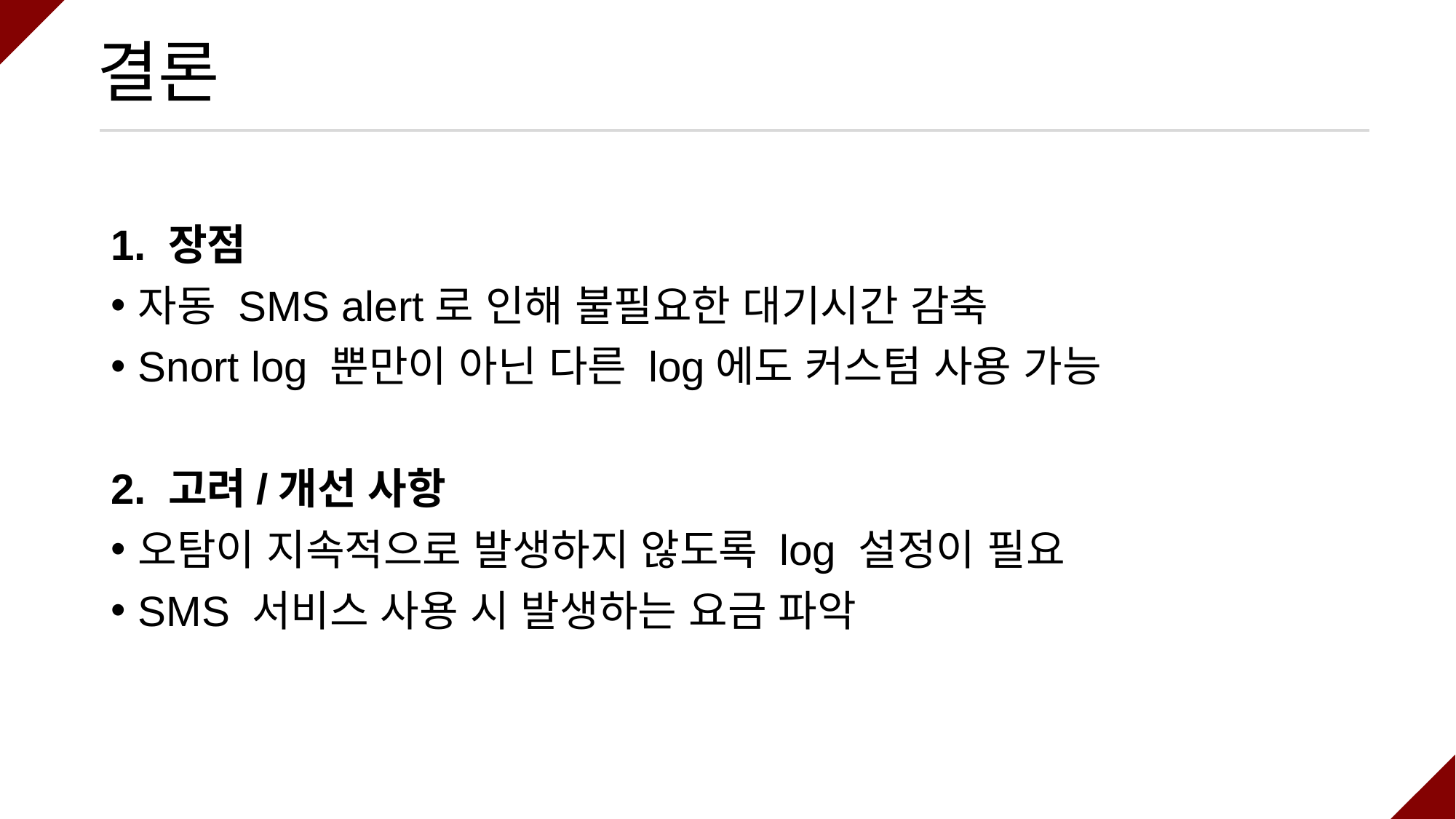

# 결론
1. 장점
자동 SMS alert로 인해 불필요한 대기시간 감축
Snort log 뿐만이 아닌 다른 log에도 커스텀 사용 가능

2. 고려/개선 사항
오탐이 지속적으로 발생하지 않도록 log 설정이 필요
SMS 서비스 사용 시 발생하는 요금 파악